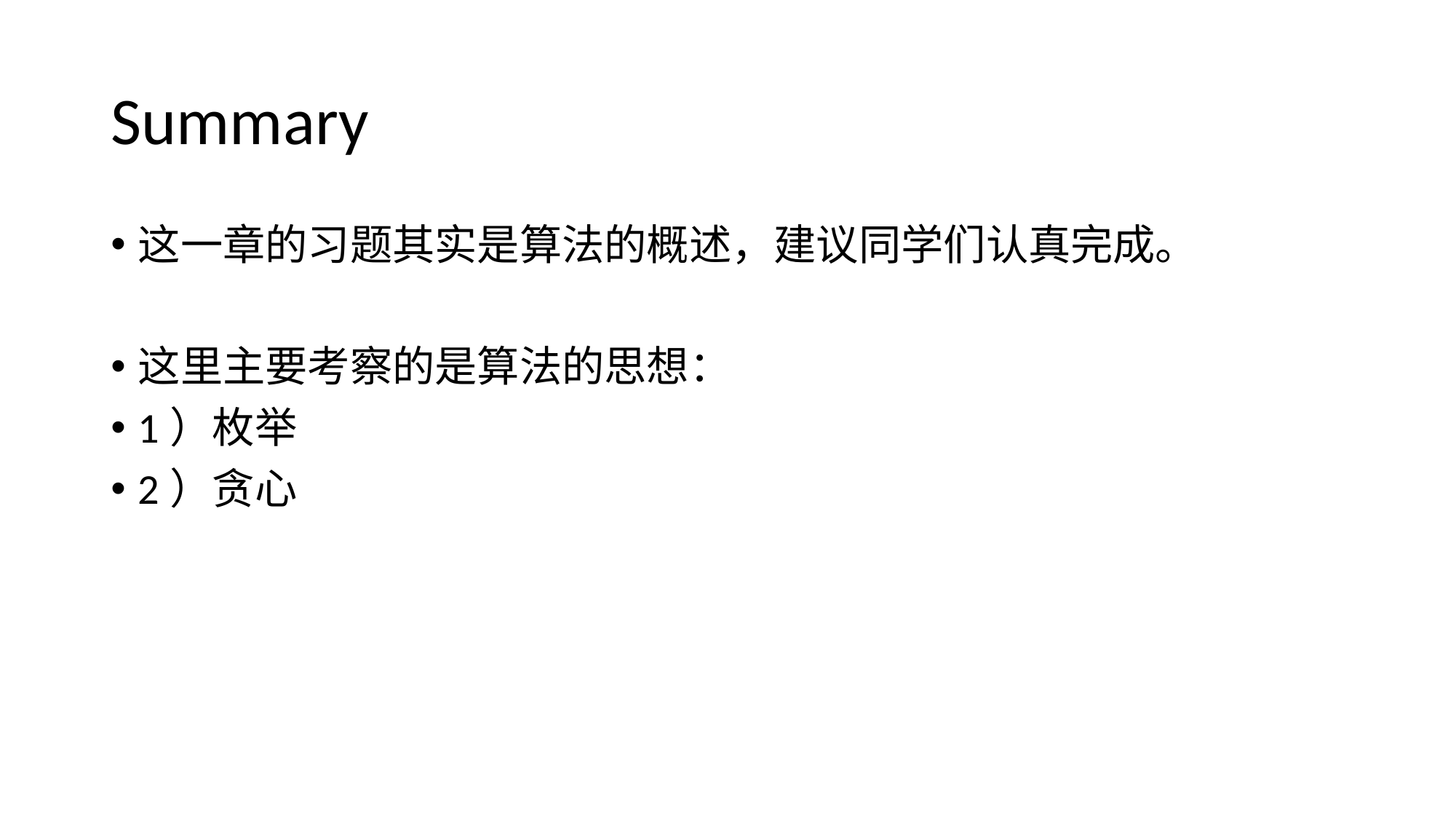

# Summary
这一章的习题其实是算法的概述，建议同学们认真完成。

这里主要考察的是算法的思想：
1）枚举
2）贪心